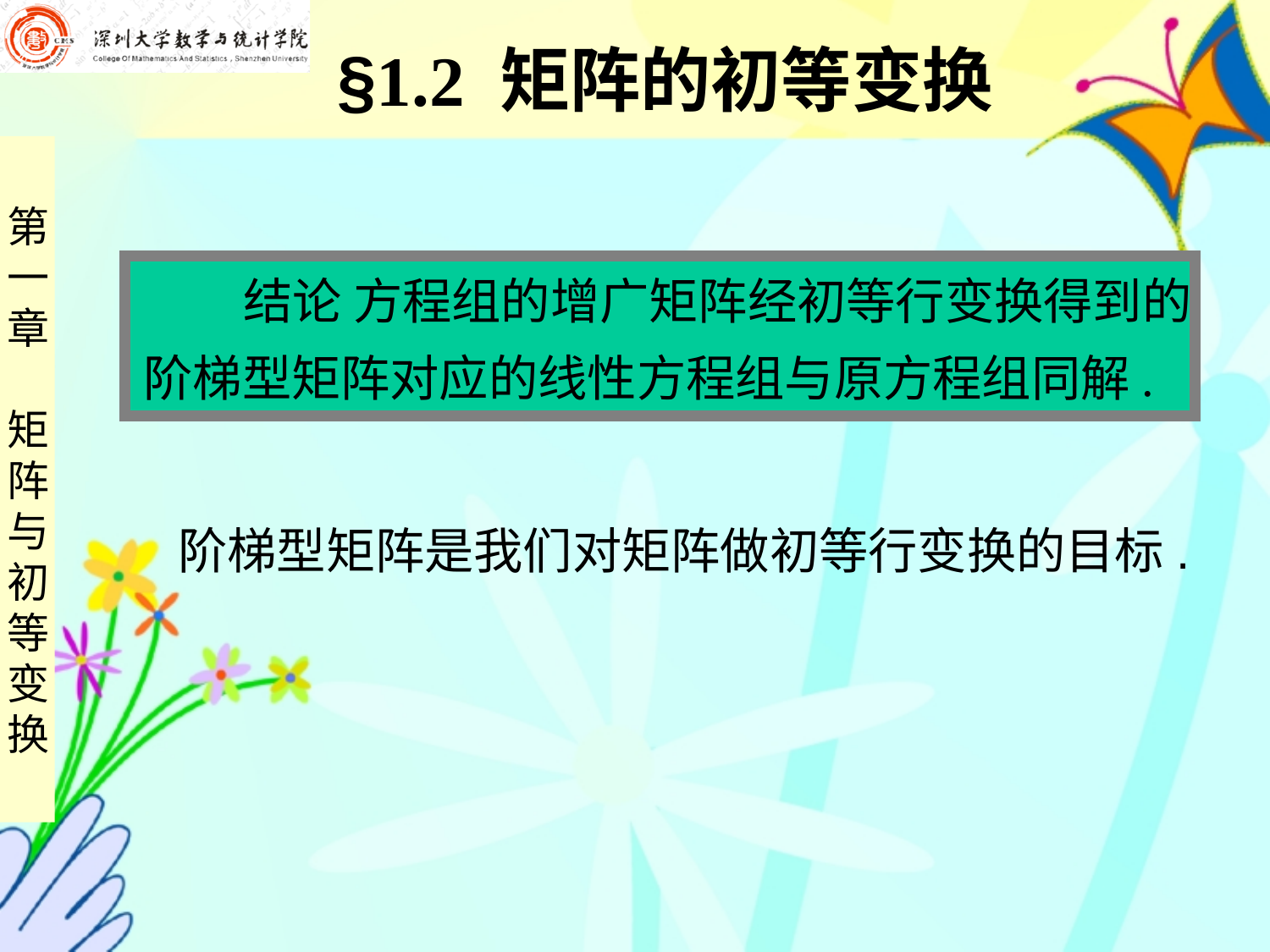

§1.2 矩阵的初等变换
        结论 方程组的增广矩阵经初等行变换得到的
阶梯型矩阵对应的线性方程组与原方程组同解.

阶梯型矩阵是我们对矩阵做初等行变换的目标.